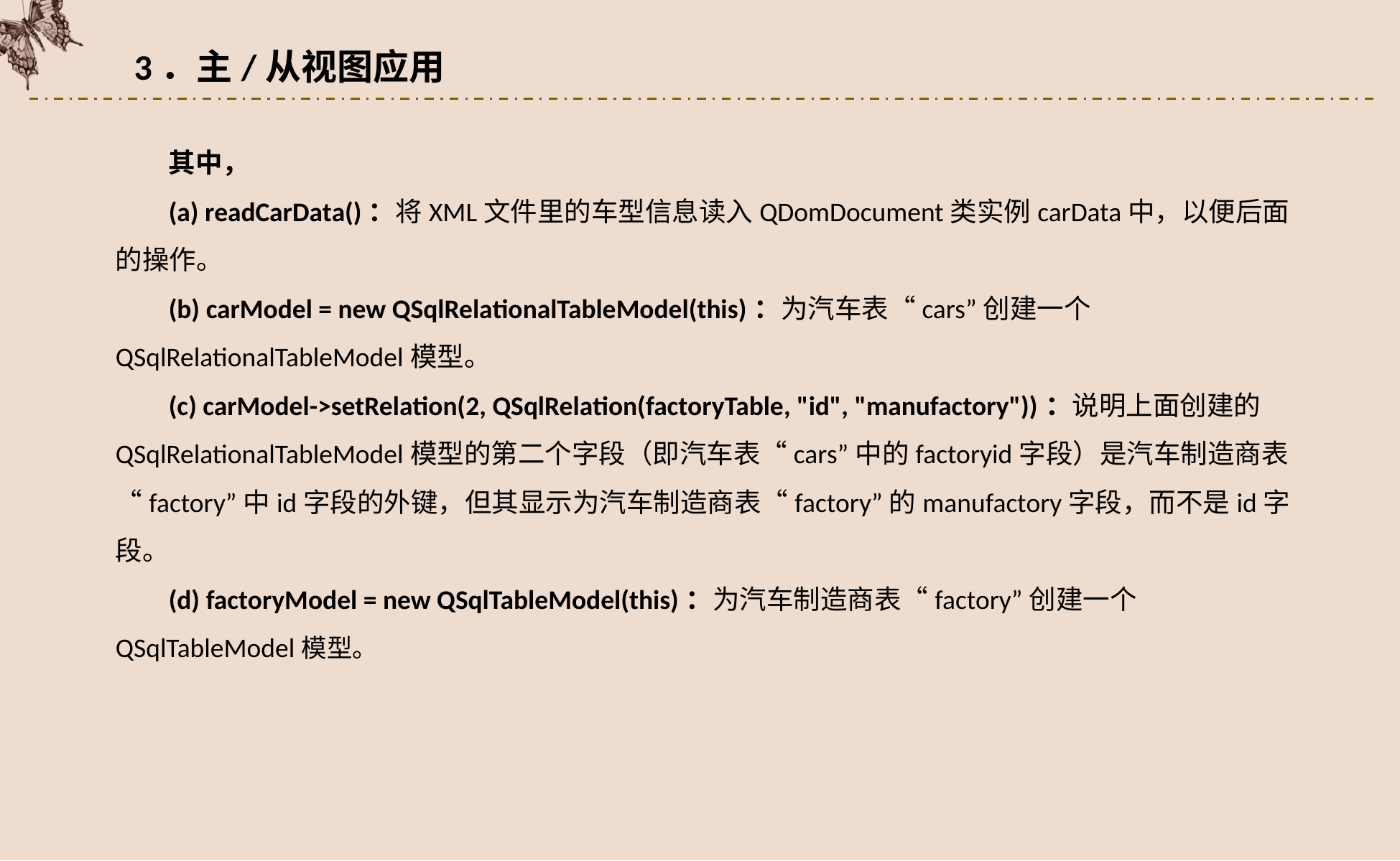

3．主/从视图应用
其中，
(a) readCarData()：将XML文件里的车型信息读入QDomDocument类实例carData中，以便后面的操作。
(b) carModel = new QSqlRelationalTableModel(this)：为汽车表“cars”创建一个QSqlRelationalTableModel模型。
(c) carModel->setRelation(2, QSqlRelation(factoryTable, "id", "manufactory"))：说明上面创建的QSqlRelationalTableModel模型的第二个字段（即汽车表“cars”中的factoryid字段）是汽车制造商表“factory”中id字段的外键，但其显示为汽车制造商表“factory”的manufactory字段，而不是id字段。
(d) factoryModel = new QSqlTableModel(this)：为汽车制造商表“factory”创建一个QSqlTableModel模型。